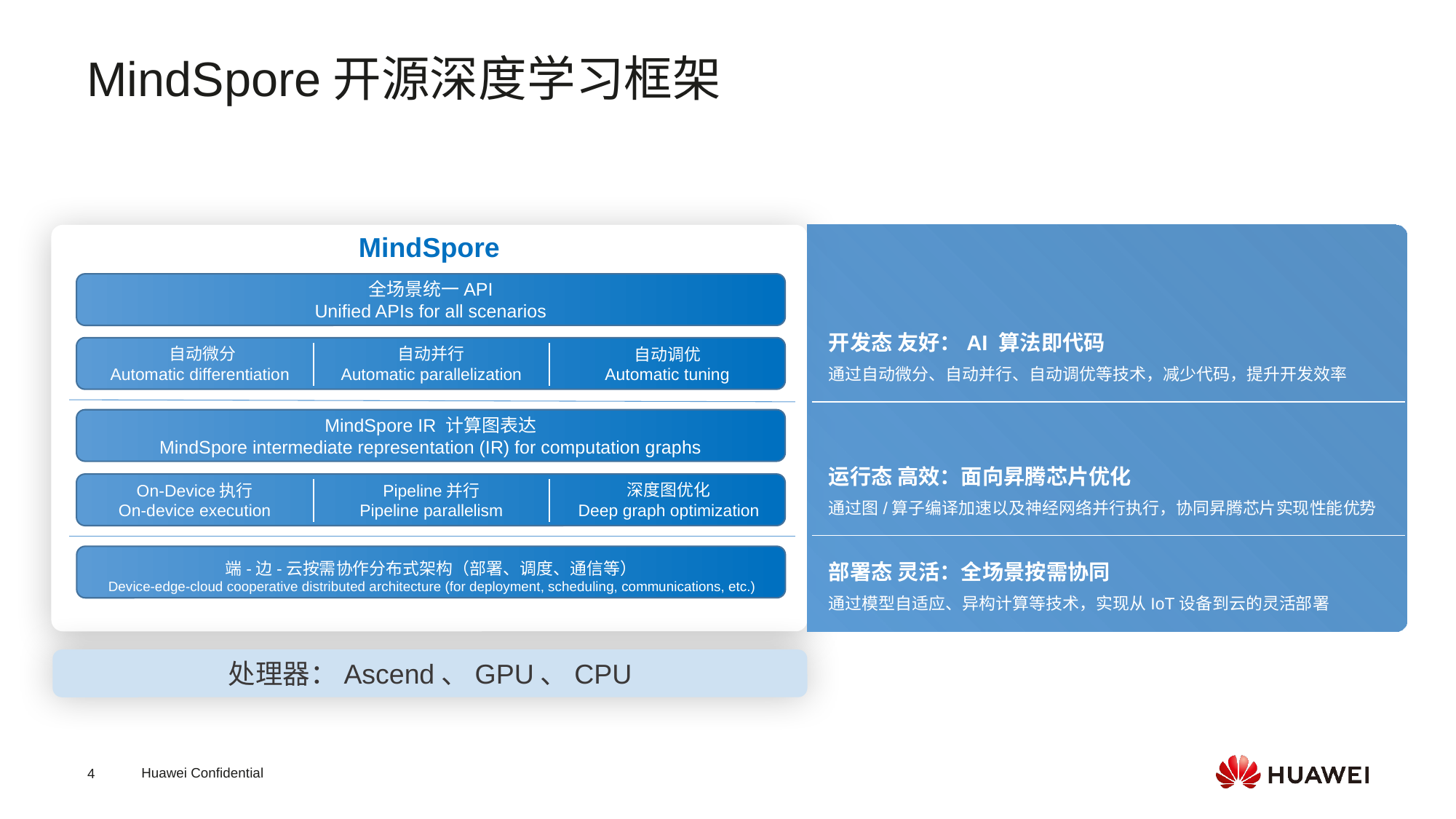

MindSpore开源深度学习框架

MindSpore

全场景统一API
Unified APIs for all scenarios
开发态 友好：AI 算法即代码
通过自动微分、自动并行、自动调优等技术，减少代码，提升开发效率

自动并行
Automatic parallelization
自动微分
Automatic differentiation
自动调优
Automatic tuning
Business Number 02

MindSpore IR 计算图表达
MindSpore intermediate representation (IR) for computation graphs
运行态 高效：面向昇腾芯片优化
通过图/算子编译加速以及神经网络并行执行，协同昇腾芯片实现性能优势
深度图优化
Deep graph optimization
Pipeline并行
Pipeline parallelism

On-Device执行
On-device execution
部署态 灵活：全场景按需协同
通过模型自适应、异构计算等技术，实现从IoT设备到云的灵活部署

端-边-云按需协作分布式架构（部署、调度、通信等）
Device-edge-cloud cooperative distributed architecture (for deployment, scheduling, communications, etc.)
处理器：Ascend、GPU、CPU